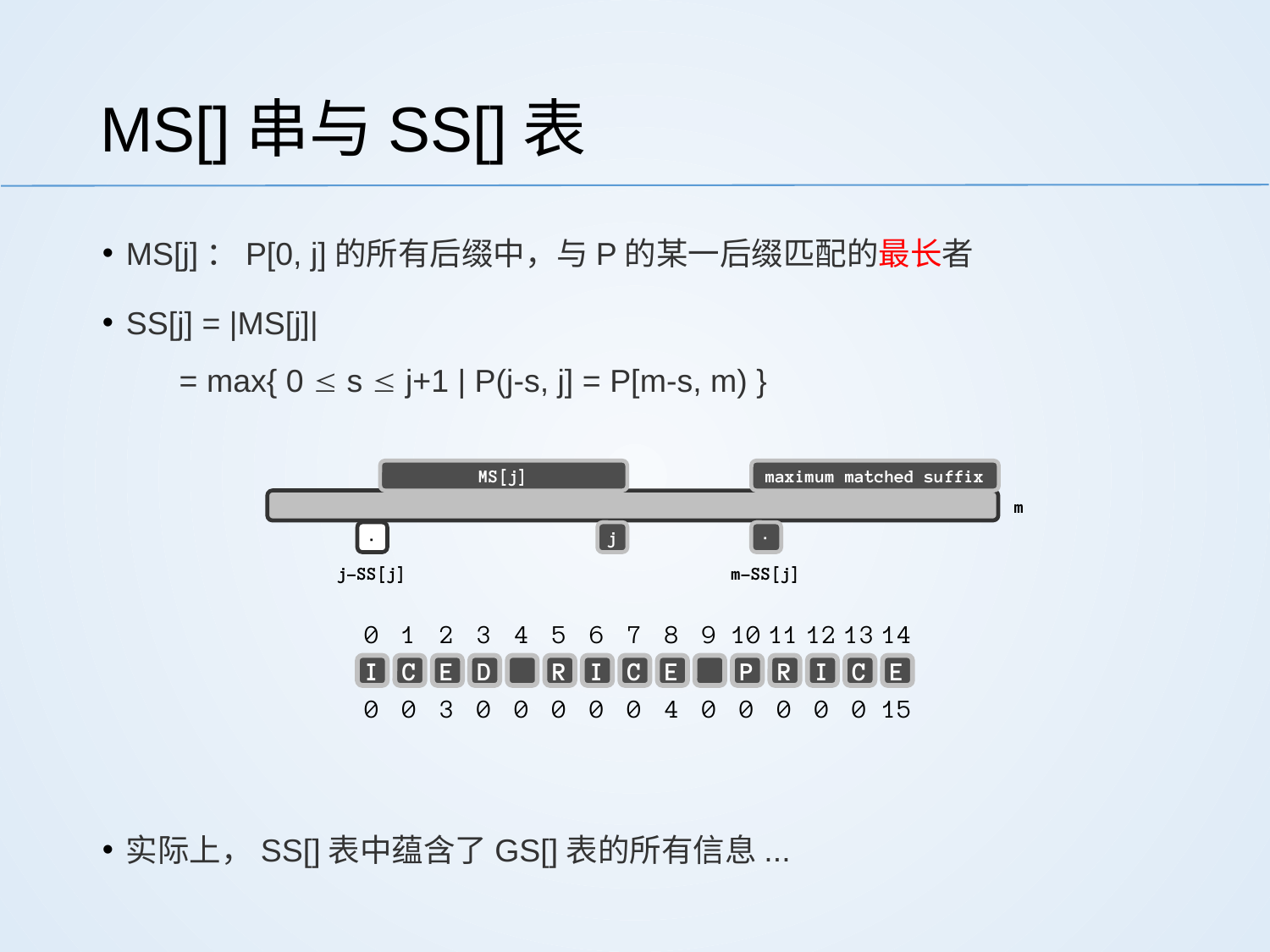

# MS[]串与SS[]表
MS[j]：P[0, j]的所有后缀中，与P的某一后缀匹配的最长者
SS[j] = |MS[j]|
      = max{ 0 ≤ s ≤ j+1 | P(j-s, j] = P[m-s, m) }
实际上，SS[]表中蕴含了GS[]表的所有信息...
MS[j]
maximum matched suffix

m
·
j
·
j-SS[j]
m-SS[j]
0
1
2
3
4
5
6
7
8
9
10
11
12
13
14
I
C
E
D

R
I
C
E

P
R
I
C
E
0
0
3
0
0
0
0
0
4
0
0
0
0
0
15